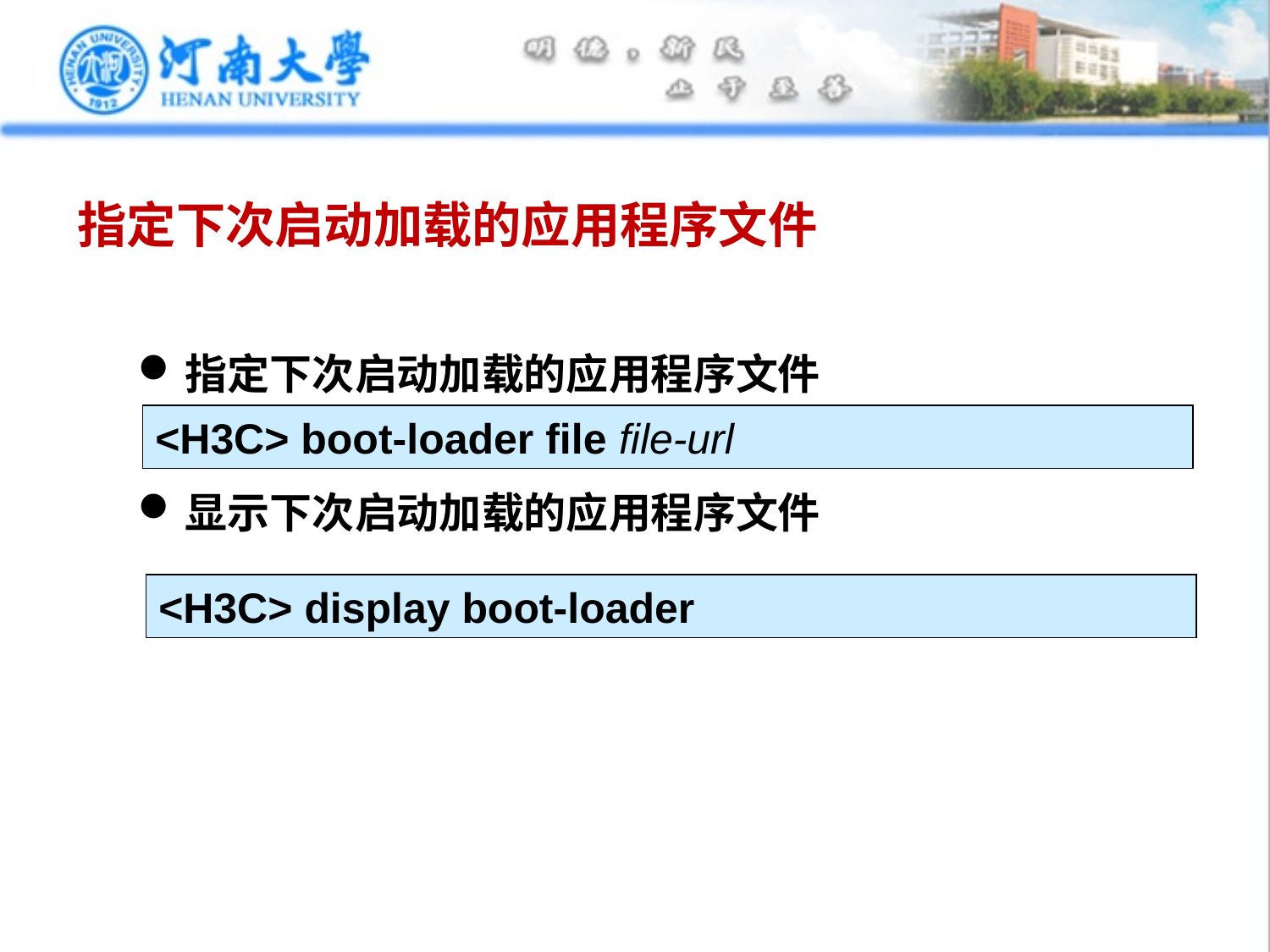

# 指定下次启动加载的应用程序文件
指定下次启动加载的应用程序文件

显示下次启动加载的应用程序文件

<H3C> boot-loader file file-url
<H3C> display boot-loader